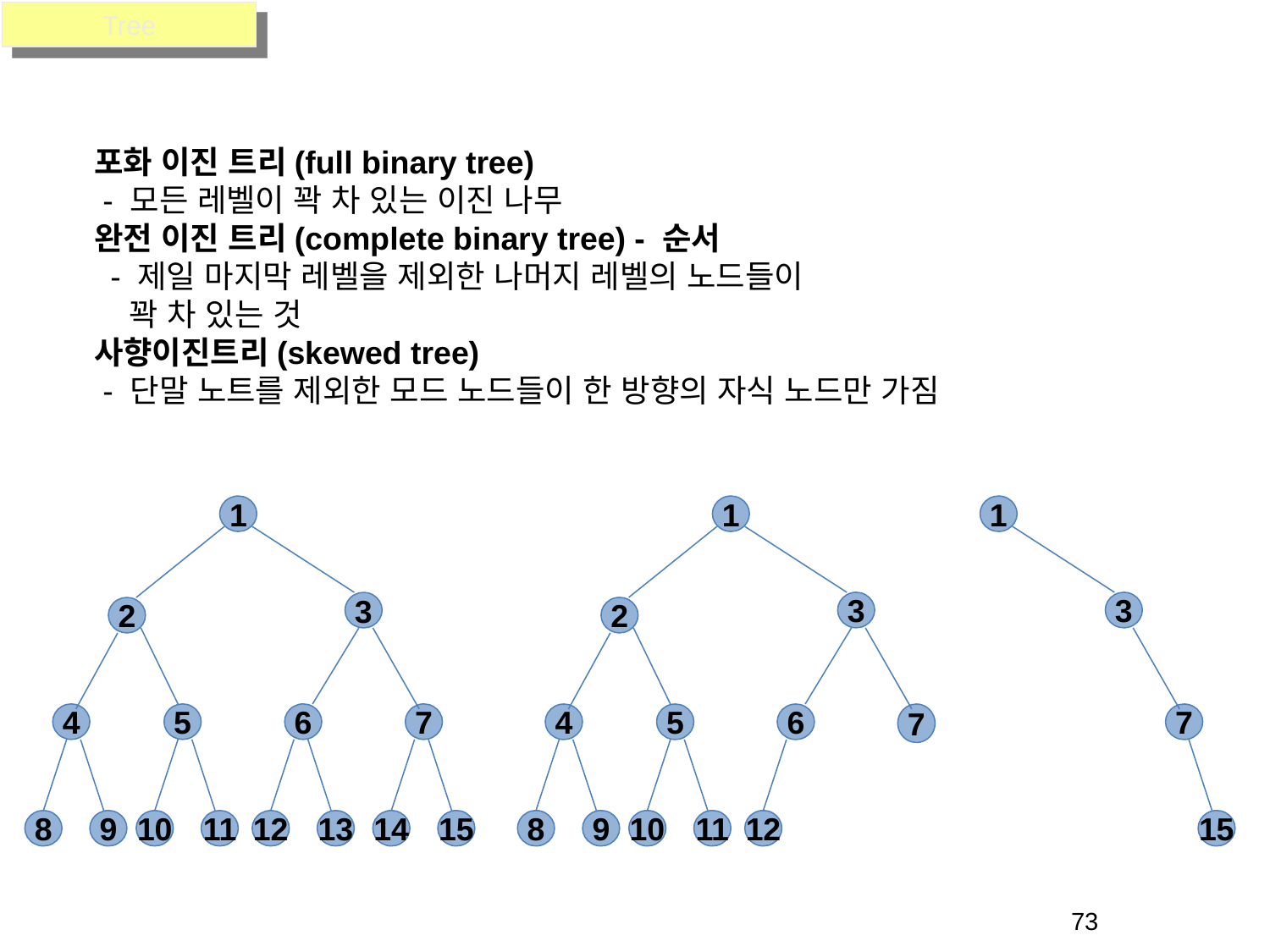

Tree
포화 이진 트리(full binary tree)
 - 모든 레벨이 꽉 차 있는 이진 나무
완전 이진 트리(complete binary tree) - 순서
 - 제일 마지막 레벨을 제외한 나머지 레벨의 노드들이
    꽉 차 있는 것
사향이진트리(skewed tree)
 - 단말 노트를 제외한 모드 노드들이 한 방향의 자식 노드만 가짐
1

3
2

4
5
6
7

8
9
10
11
12
13
14
15
1

3

7

15
1

3
2

4
5
6
7

8
9
10
11
12
73